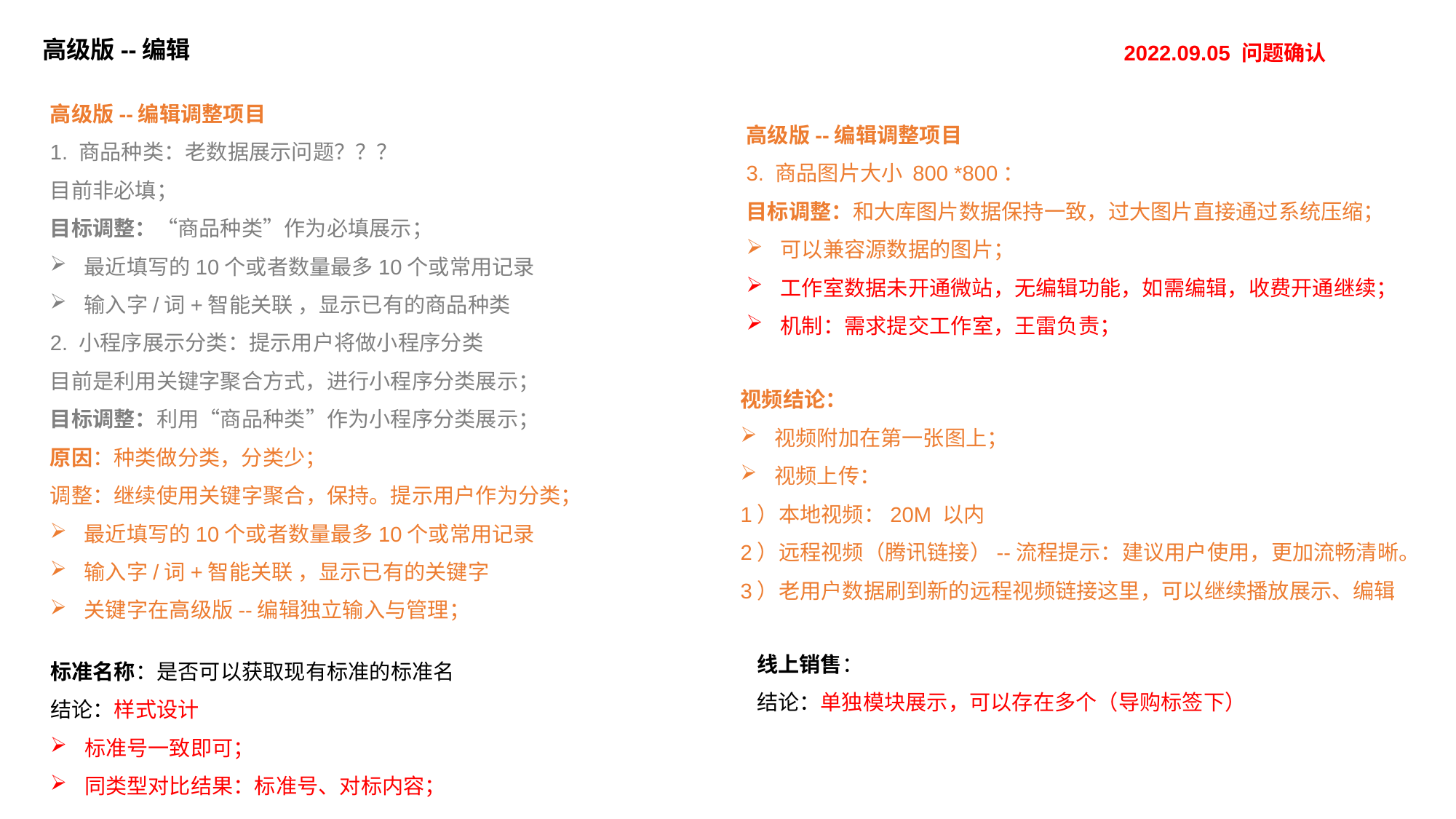

高级版--编辑
2022.09.05 问题确认
高级版--编辑调整项目
1. 商品种类：老数据展示问题？？？
目前非必填；
目标调整：“商品种类”作为必填展示；
最近填写的10个或者数量最多10个或常用记录
输入字/词+智能关联 ，显示已有的商品种类
2. 小程序展示分类：提示用户将做小程序分类
目前是利用关键字聚合方式，进行小程序分类展示；
目标调整：利用“商品种类”作为小程序分类展示；
原因：种类做分类，分类少；
调整：继续使用关键字聚合，保持。提示用户作为分类；
最近填写的10个或者数量最多10个或常用记录
输入字/词+智能关联 ，显示已有的关键字
关键字在高级版--编辑独立输入与管理；
高级版--编辑调整项目
3. 商品图片大小 800 *800：
目标调整：和大库图片数据保持一致，过大图片直接通过系统压缩；
可以兼容源数据的图片；
工作室数据未开通微站，无编辑功能，如需编辑，收费开通继续；
机制：需求提交工作室，王雷负责；
视频结论：
视频附加在第一张图上；
视频上传：
1）本地视频：20M 以内
2）远程视频（腾讯链接）--流程提示：建议用户使用，更加流畅清晰。
3）老用户数据刷到新的远程视频链接这里，可以继续播放展示、编辑
线上销售：
结论：单独模块展示，可以存在多个（导购标签下）
标准名称：是否可以获取现有标准的标准名
结论：样式设计
标准号一致即可；
同类型对比结果：标准号、对标内容；